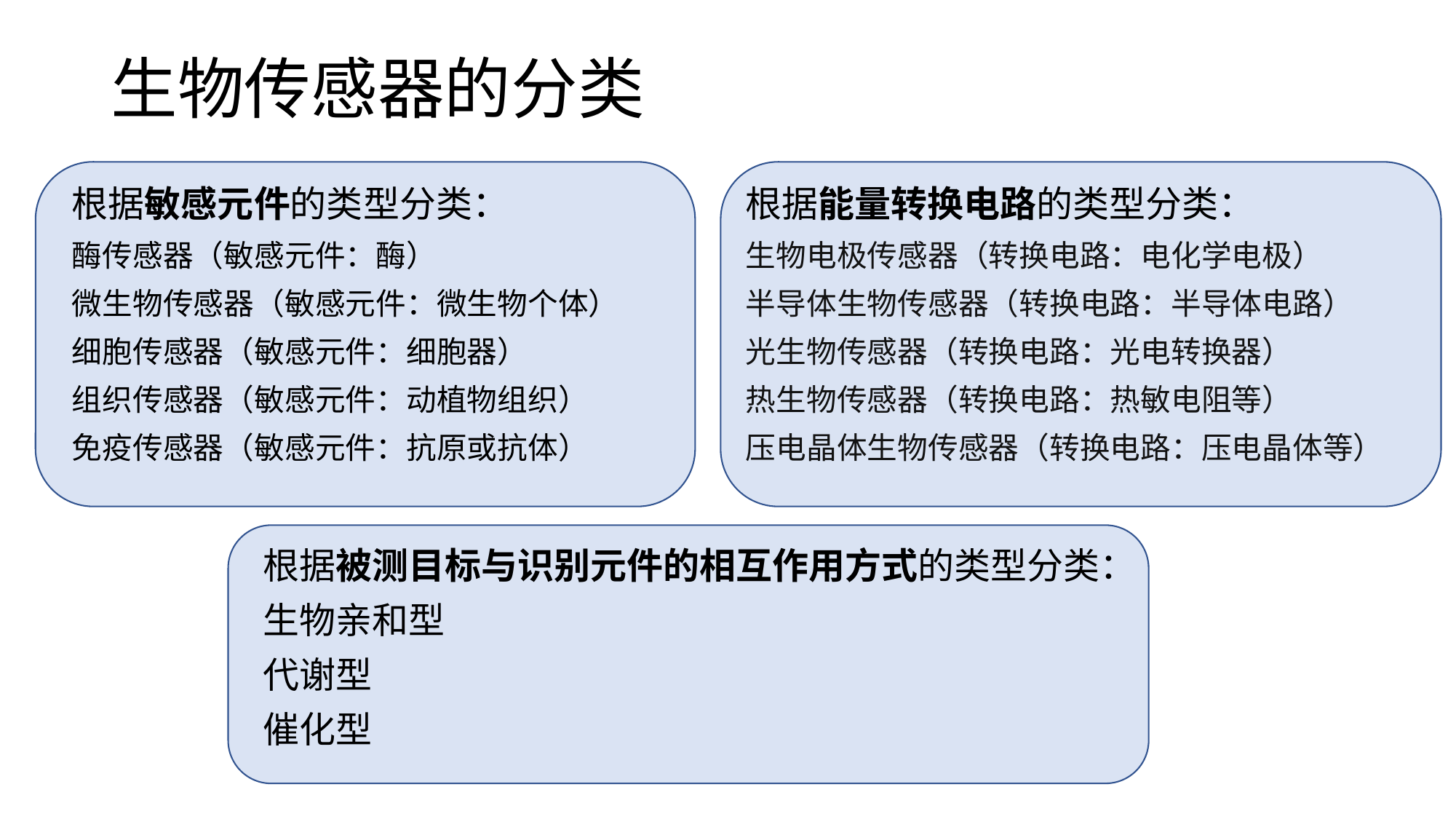

# 生物传感器的分类

根据敏感元件的类型分类：
酶传感器（敏感元件：酶）
微生物传感器（敏感元件：微生物个体）
细胞传感器（敏感元件：细胞器）
组织传感器（敏感元件：动植物组织）
免疫传感器（敏感元件：抗原或抗体）
根据能量转换电路的类型分类：
生物电极传感器（转换电路：电化学电极）
半导体生物传感器（转换电路：半导体电路）
光生物传感器（转换电路：光电转换器）
热生物传感器（转换电路：热敏电阻等）
压电晶体生物传感器（转换电路：压电晶体等）

根据被测目标与识别元件的相互作用方式的类型分类：
生物亲和型
代谢型
催化型